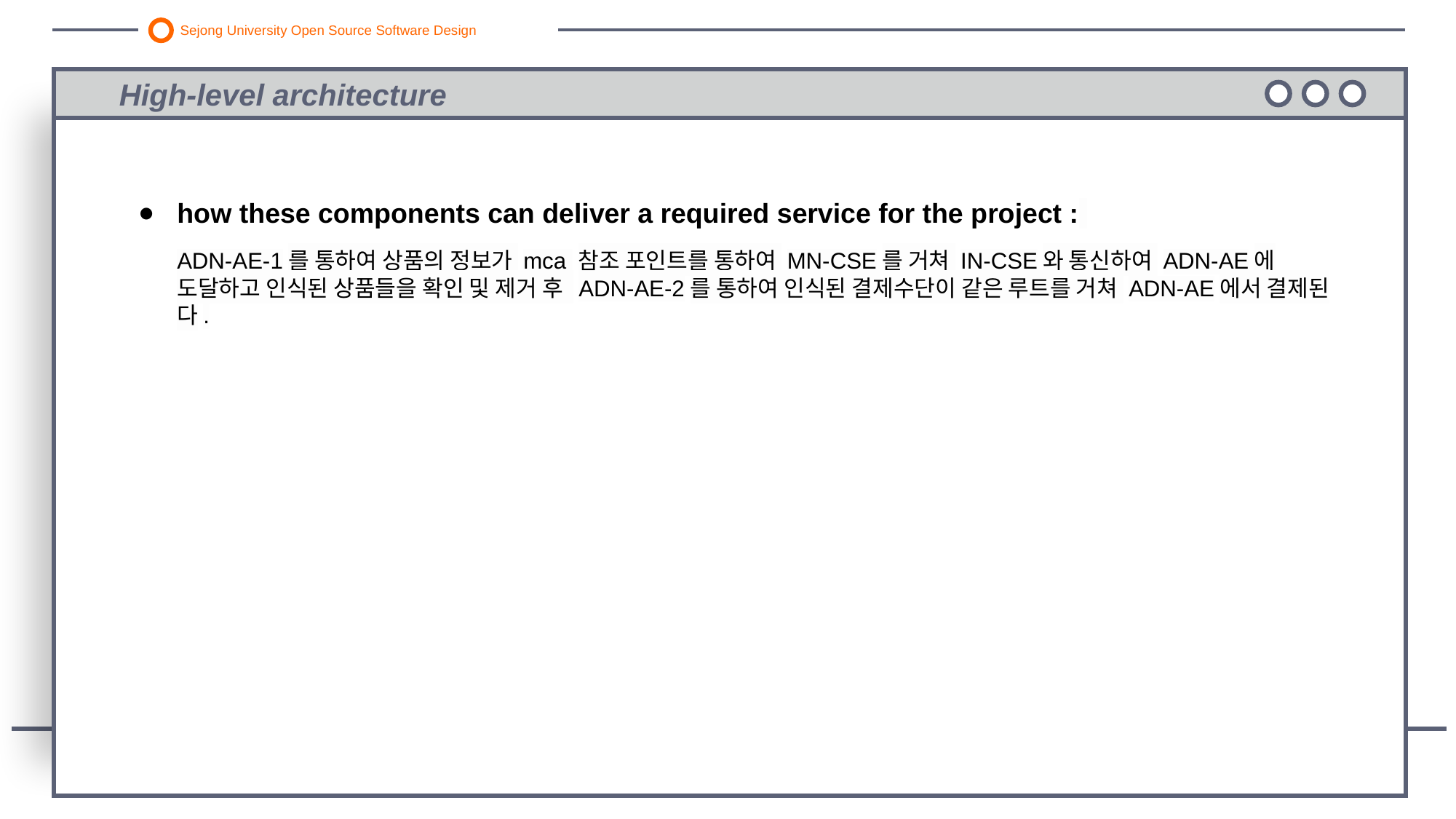

Sejong University Open Source Software Design

High-level architecture

how these components can deliver a required service for the project :
ADN-AE-1를 통하여 상품의 정보가 mca 참조 포인트를 통하여 MN-CSE를 거쳐 IN-CSE와 통신하여 ADN-AE에 도달하고 인식된 상품들을 확인 및 제거 후  ADN-AE-2를 통하여 인식된 결제수단이 같은 루트를 거쳐 ADN-AE에서 결제된다.